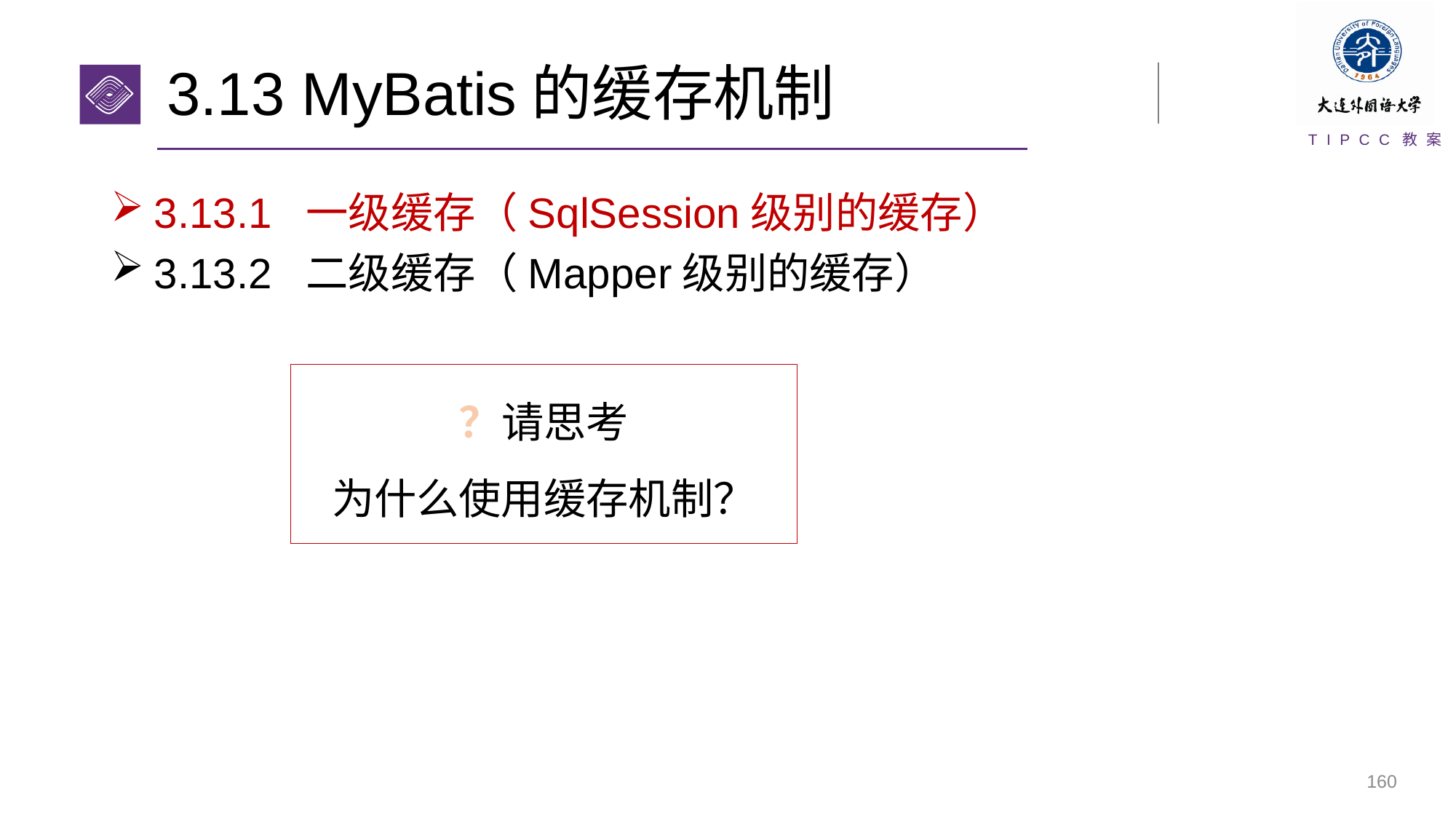

# 3.13 MyBatis的缓存机制
3.13.1  一级缓存（SqlSession级别的缓存）
3.13.2  二级缓存（Mapper级别的缓存）
？请思考
为什么使用缓存机制？
160